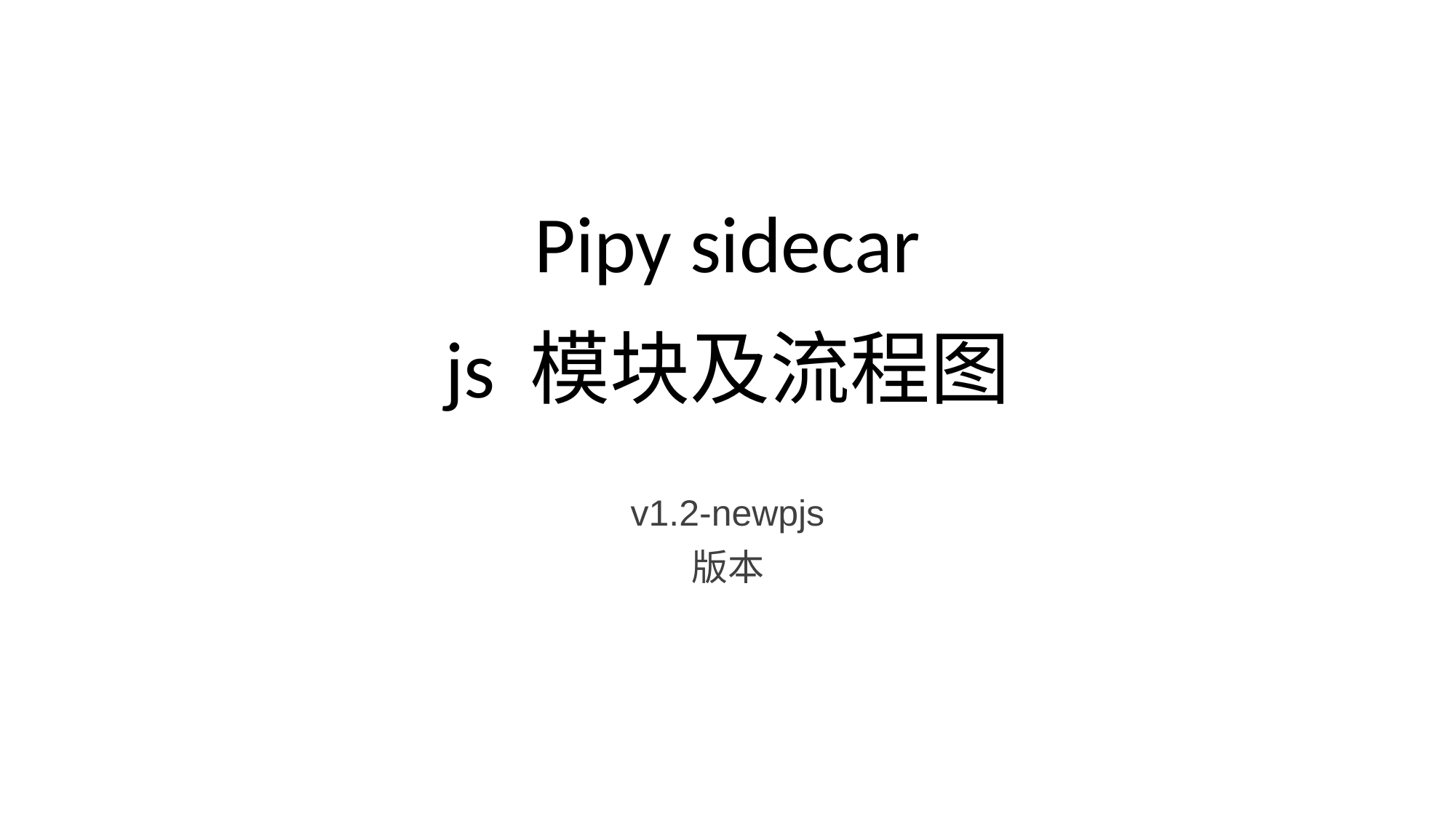

# Pipy sidecar js 模块及流程图

v1.2-newpjs
版本